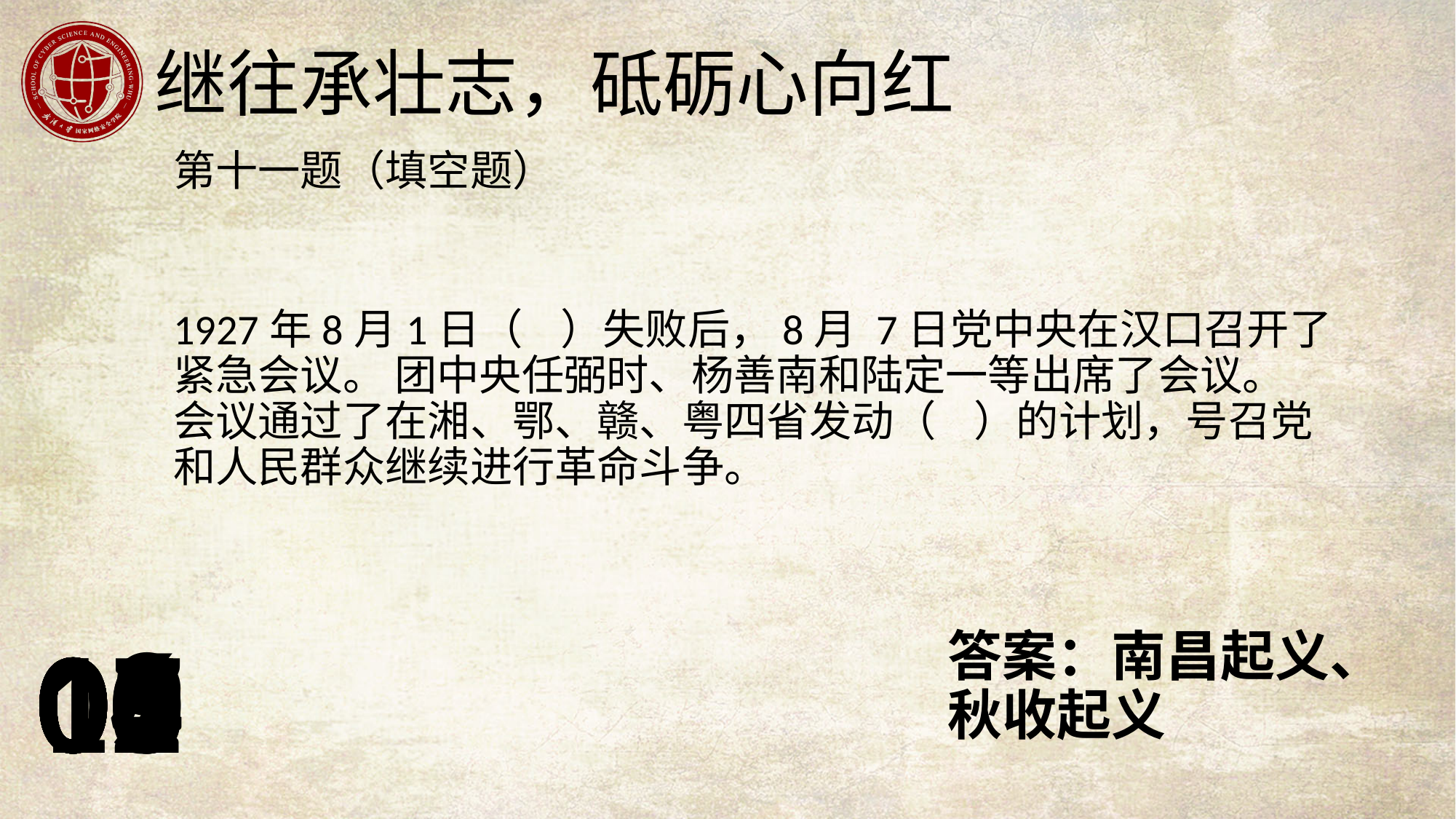

第十一题（填空题）

1927年8月1日（    ）失败后，8月 7日党中央在汉口召开了紧急会议。 团中央任弼时、杨善南和陆定一等出席了会议。 会议通过了在湘、鄂、赣、粤四省发动（    ）的计划，号召党和人民群众继续进行革命斗争。
答案：南昌起义、秋收起义